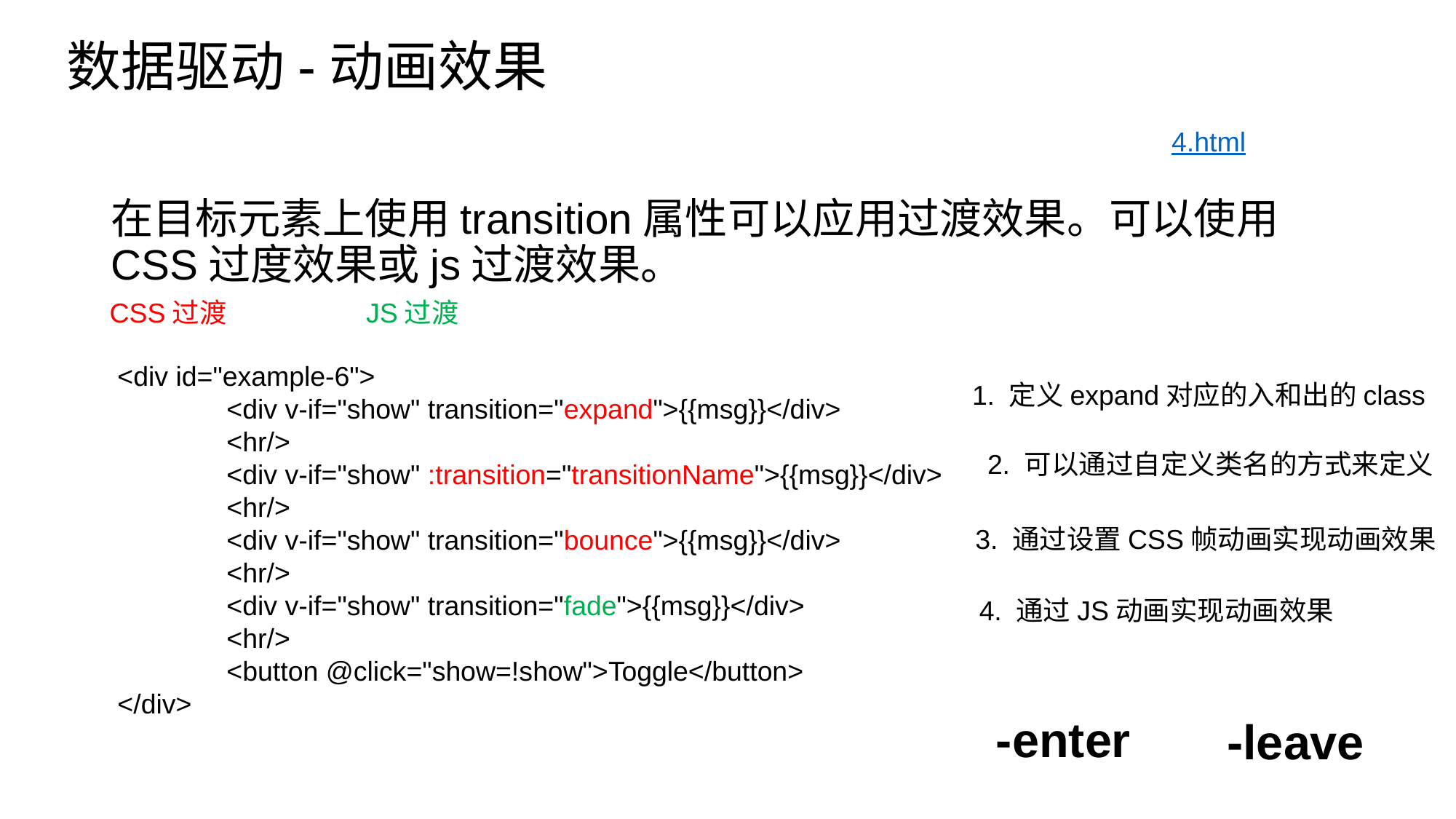

# 数据驱动-动画效果
4.html
在目标元素上使用transition属性可以应用过渡效果。可以使用CSS过度效果或js过渡效果。
CSS过渡
JS过渡
<div id="example-6">
	<div v-if="show" transition="expand">{{msg}}</div>
	<hr/>
	<div v-if="show" :transition="transitionName">{{msg}}</div>
	<hr/>
	<div v-if="show" transition="bounce">{{msg}}</div>
	<hr/>
	<div v-if="show" transition="fade">{{msg}}</div>
	<hr/>
	<button @click="show=!show">Toggle</button>
</div>
1. 定义expand对应的入和出的class
2. 可以通过自定义类名的方式来定义
3. 通过设置CSS帧动画实现动画效果
4. 通过JS动画实现动画效果
-enter
-leave